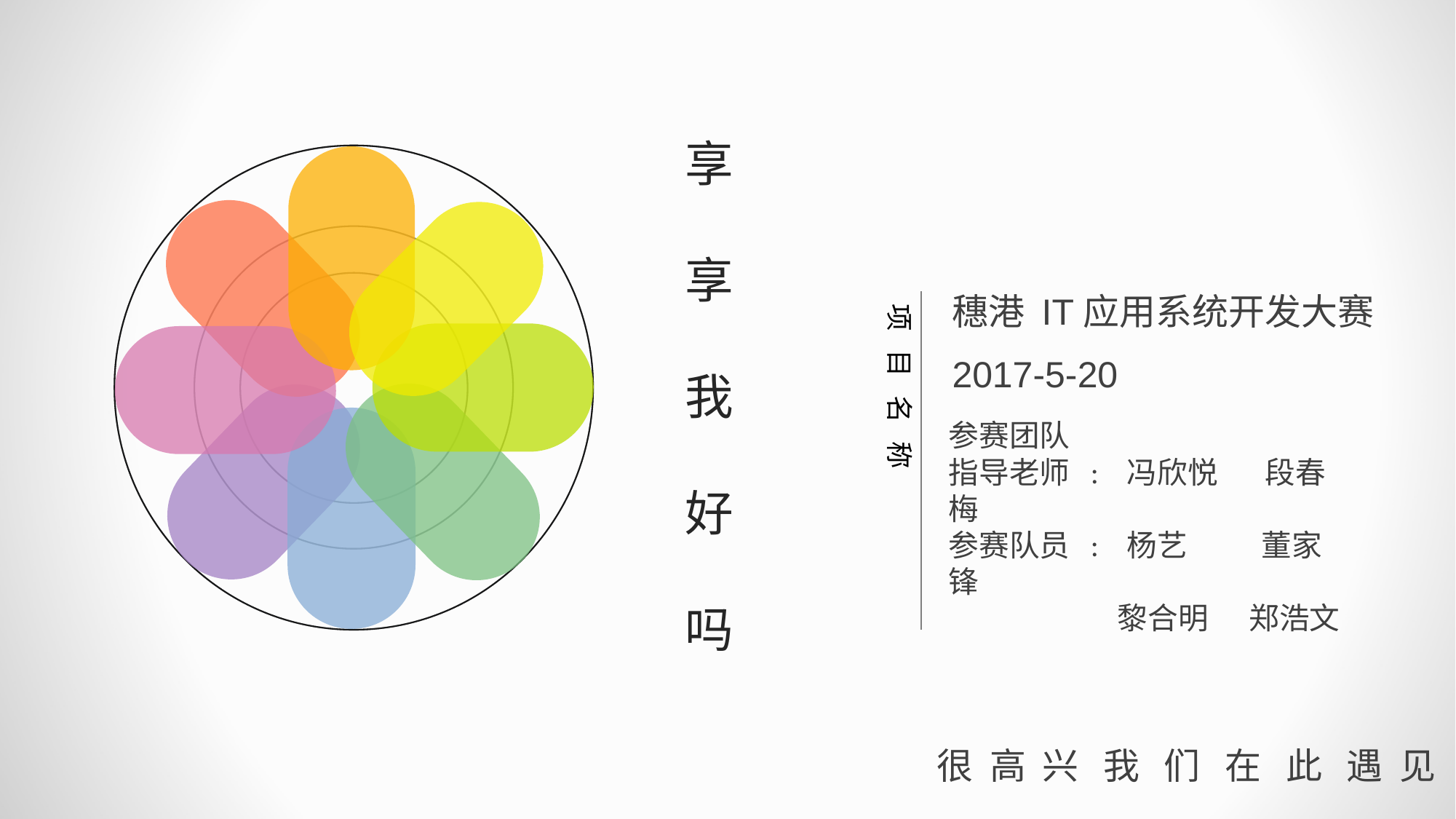

享
 享

我

好

吗

穗港 IT应用系统开发大赛
项   目   名   称
2017-5-20
参赛团队
指导老师  :   冯欣悦       段春梅
参赛队员  :   杨艺           董家锋
                        黎合明      郑浩文

很  高  兴   我   们   在   此   遇  见